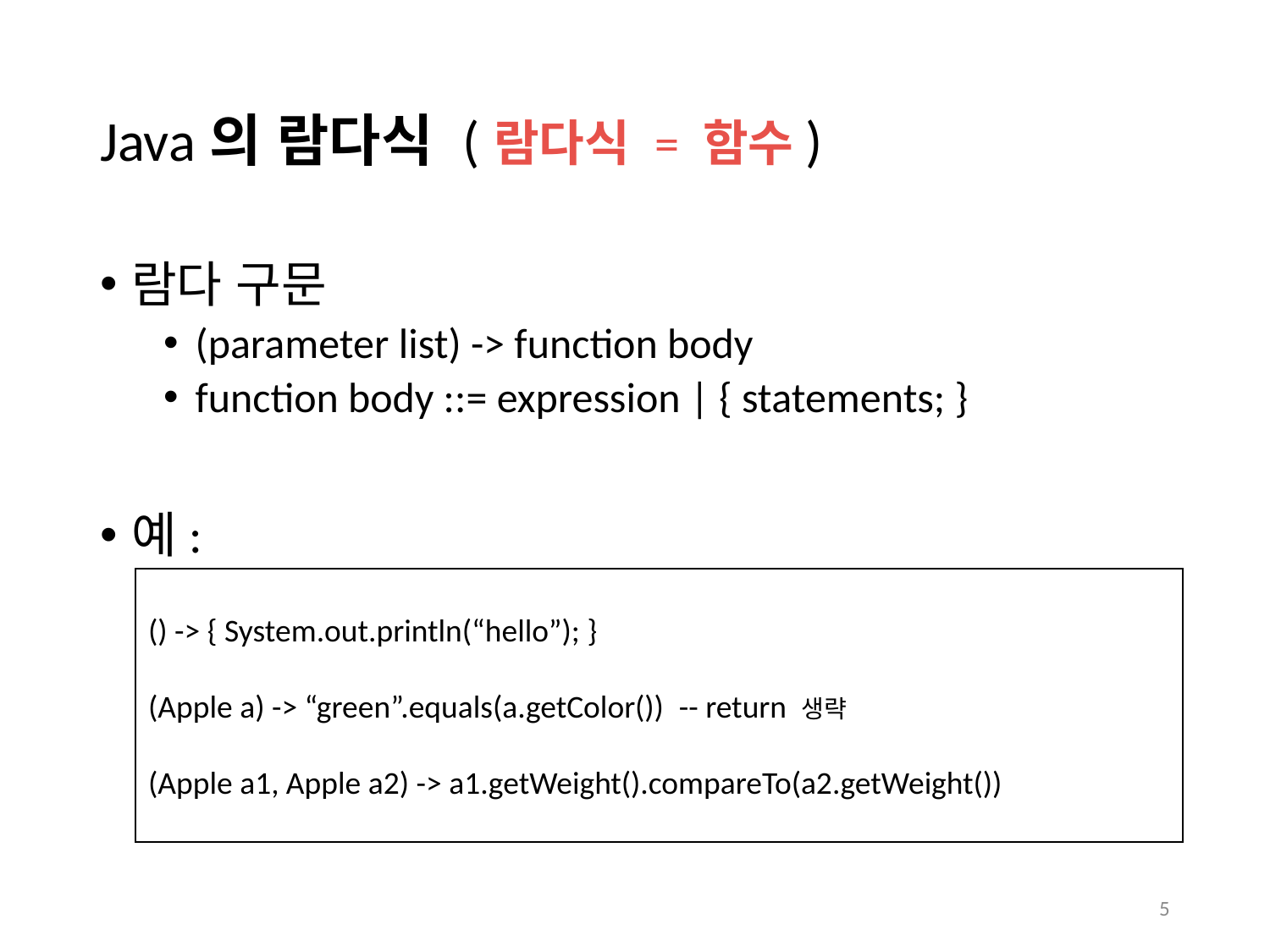

# Java의 람다식 (람다식 = 함수)
람다 구문
(parameter list) -> function body
function body ::= expression | { statements; }

예:
() -> { System.out.println(“hello”); }

(Apple a) -> “green”.equals(a.getColor())  -- return 생략

(Apple a1, Apple a2) -> a1.getWeight().compareTo(a2.getWeight())
5